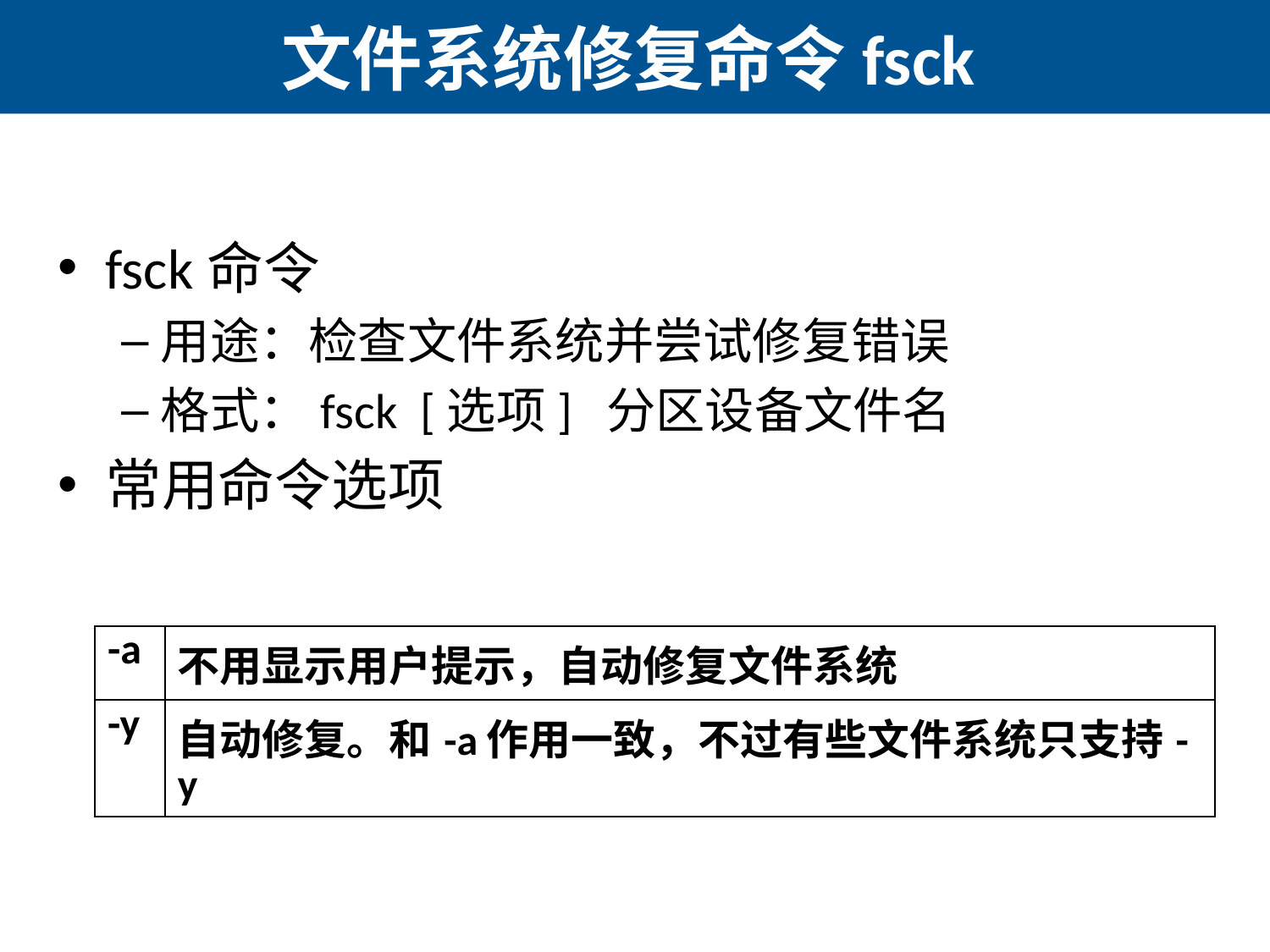

# 文件系统修复命令fsck
fsck命令
用途：检查文件系统并尝试修复错误
格式：fsck  [选项]  分区设备文件名
常用命令选项

| -a | 不用显示用户提示，自动修复文件系统 |
| --- | --- |
| -y | 自动修复。和-a作用一致，不过有些文件系统只支持-y |